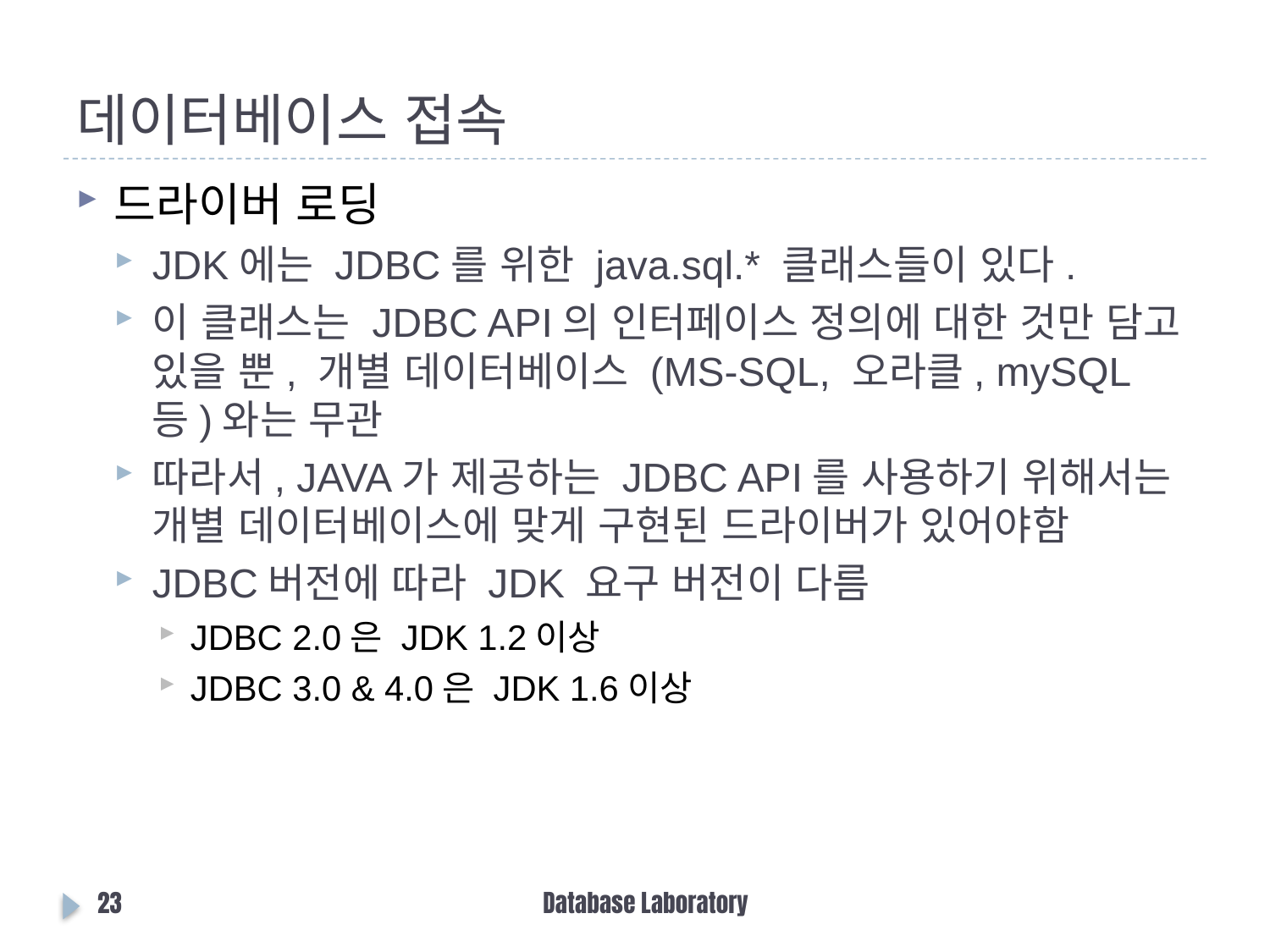

# 데이터베이스 접속
드라이버 로딩
JDK에는 JDBC를 위한 java.sql.* 클래스들이 있다.
이 클래스는 JDBC API의 인터페이스 정의에 대한 것만 담고 있을 뿐, 개별 데이터베이스 (MS-SQL, 오라클, mySQL 등)와는 무관
따라서, JAVA가 제공하는 JDBC API를 사용하기 위해서는 개별 데이터베이스에 맞게 구현된 드라이버가 있어야함
JDBC버전에 따라 JDK 요구 버전이 다름
JDBC 2.0은 JDK 1.2이상
JDBC 3.0 & 4.0은 JDK 1.6이상

23
Database Laboratory